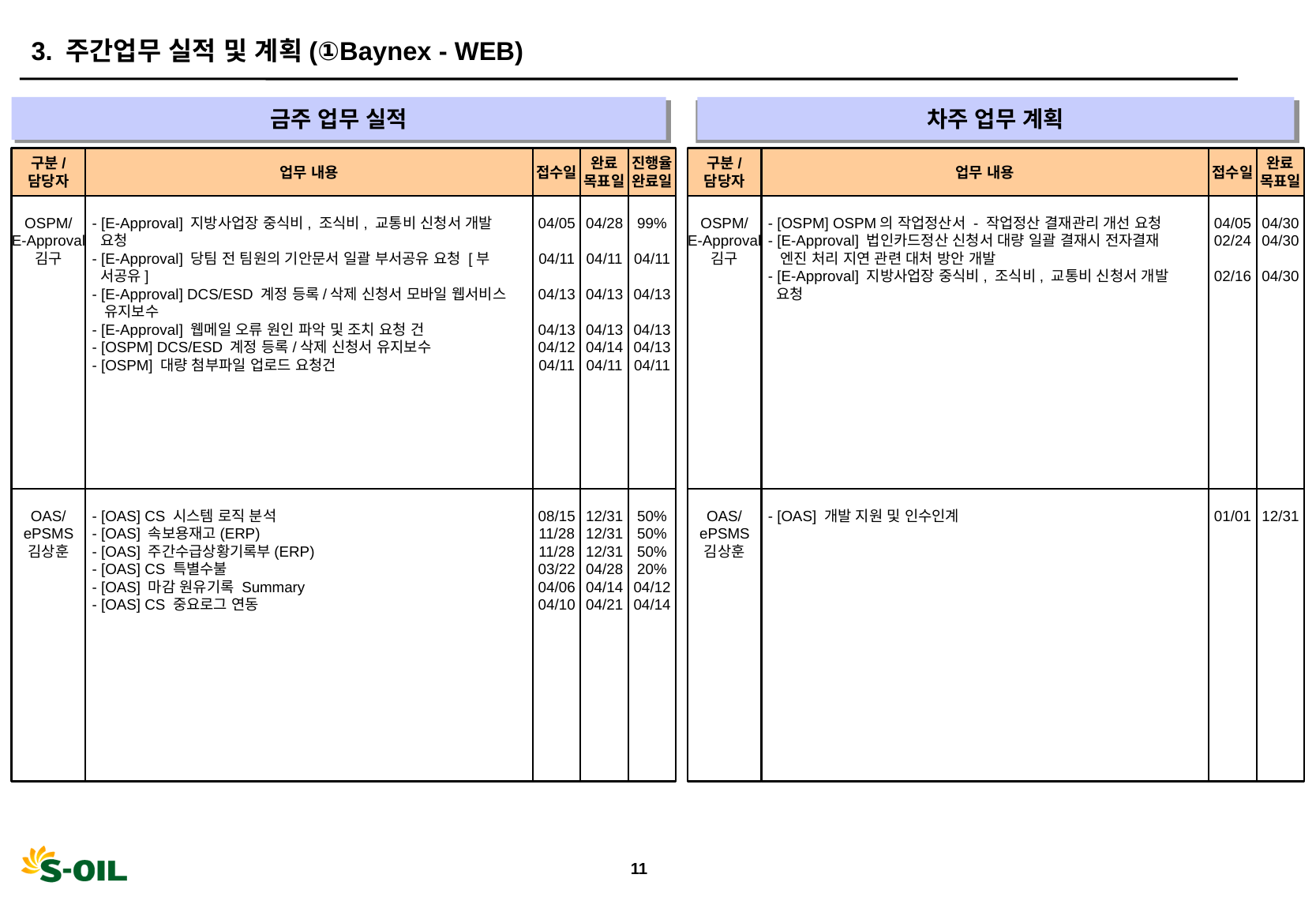

3. 주간업무 실적 및 계획(①Baynex - WEB)
금주 업무 실적
차주 업무 계획
" "
" "
구분/
담당자
업무 내용
접수일
완료
목표일
진행율
완료일
구분/
담당자
업무 내용
접수일
완료
목표일
OSPM/
E-Approval
김구

- [E-Approval] 지방사업장 중식비, 조식비, 교통비 신청서 개발
  요청
- [E-Approval] 당팀 전 팀원의 기안문서 일괄 부서공유 요청 [부
  서공유]
- [E-Approval] DCS/ESD 계정 등록/삭제 신청서 모바일 웹서비스
   유지보수
- [E-Approval] 웹메일 오류 원인 파악 및 조치 요청 건
- [OSPM] DCS/ESD 계정 등록/삭제 신청서 유지보수
- [OSPM] 대량 첨부파일 업로드 요청건
04/05
04/11
04/13
04/13
04/12
04/11
04/28
04/11
04/13
04/13
04/14
04/11
99%
04/11
04/13
04/13
04/13
04/11
OSPM/
E-Approval
김구

- [OSPM] OSPM의 작업정산서 - 작업정산 결재관리 개선 요청
- [E-Approval] 법인카드정산 신청서 대량 일괄 결재시 전자결재
   엔진 처리 지연 관련 대처 방안 개발
- [E-Approval] 지방사업장 중식비, 조식비, 교통비 신청서 개발
  요청
04/05
02/24
02/16
04/30
04/30
04/30
OAS/
ePSMS
김상훈

- [OAS] CS 시스템 로직 분석
- [OAS] 속보용재고(ERP)
- [OAS] 주간수급상황기록부(ERP)
- [OAS] CS 특별수불
- [OAS] 마감 원유기록 Summary
- [OAS] CS 중요로그 연동
08/15
11/28
11/28
03/22
04/06
04/10
12/31
12/31
12/31
04/28
04/14
04/21
50%
50%
50%
20%
04/12
04/14
OAS/
ePSMS
김상훈

- [OAS] 개발 지원 및 인수인계
01/01
12/31